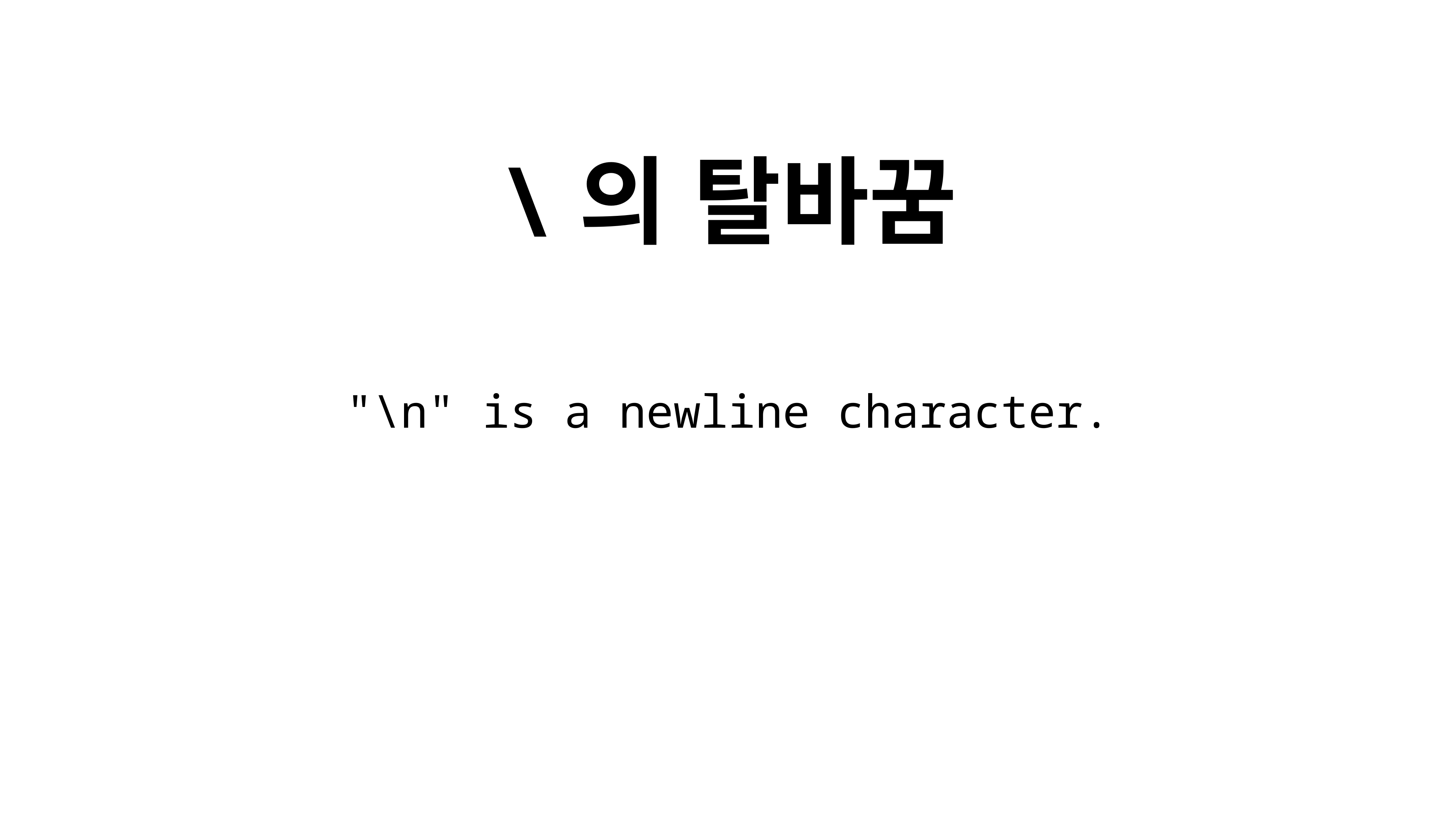

\의 탈바꿈
"\n" is a newline character.